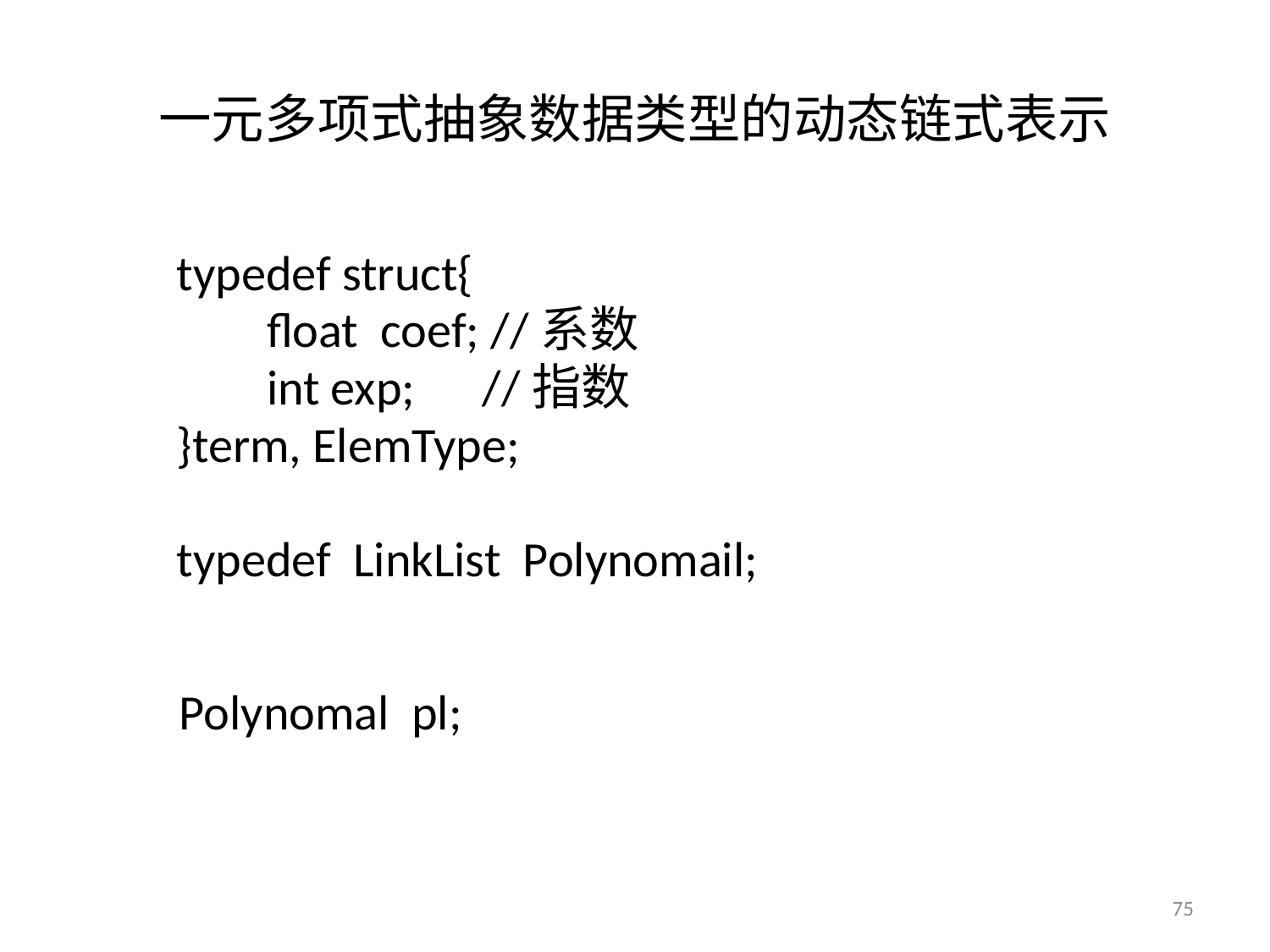

# 一元多项式抽象数据类型的动态链式表示
typedef struct{
        float  coef; //系数
        int exp;      //指数
}term, ElemType;

typedef  LinkList  Polynomail;
Polynomal  pl;
75